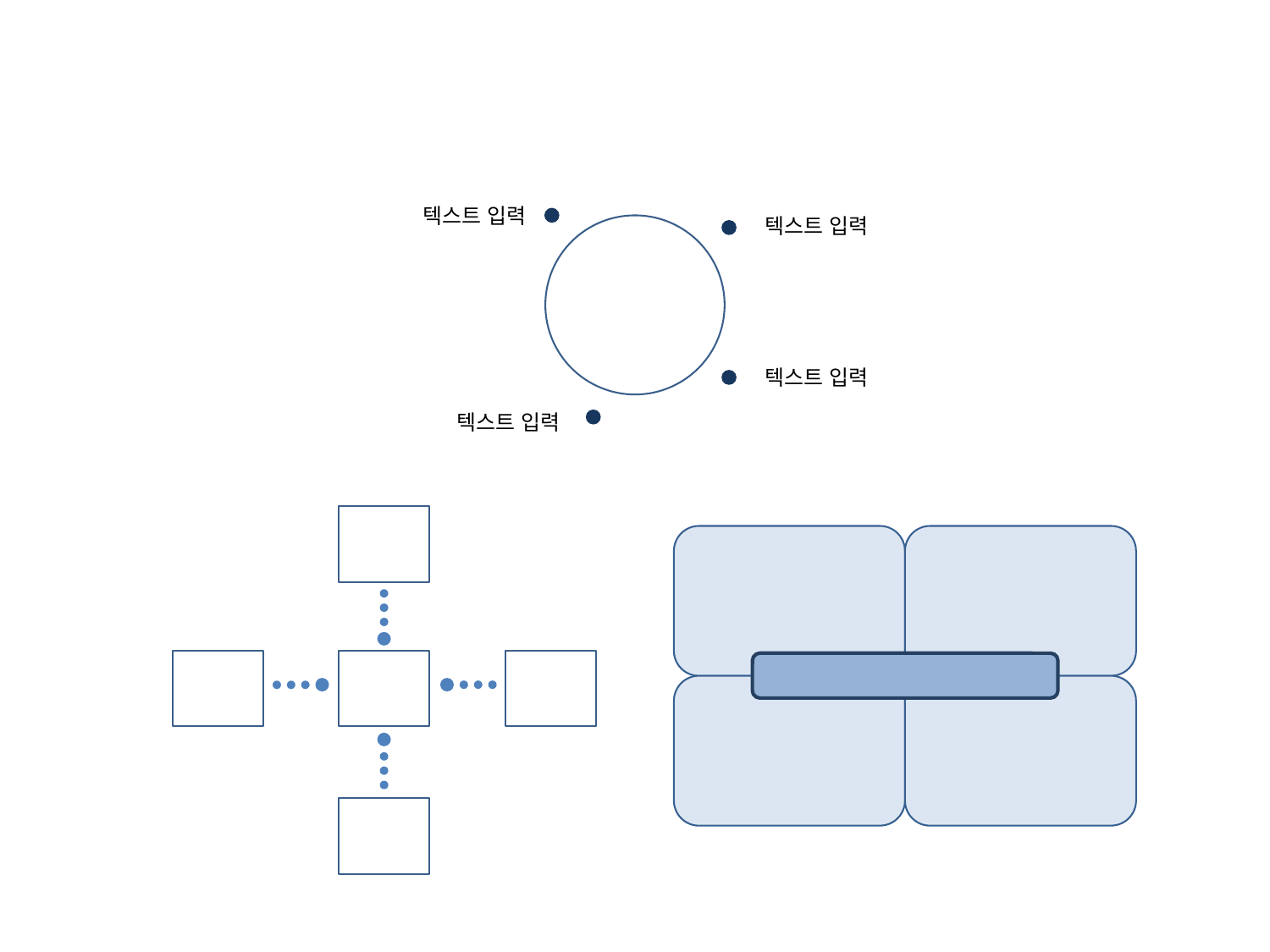

텍스트 입력
텍스트 입력

텍스트 입력

텍스트 입력